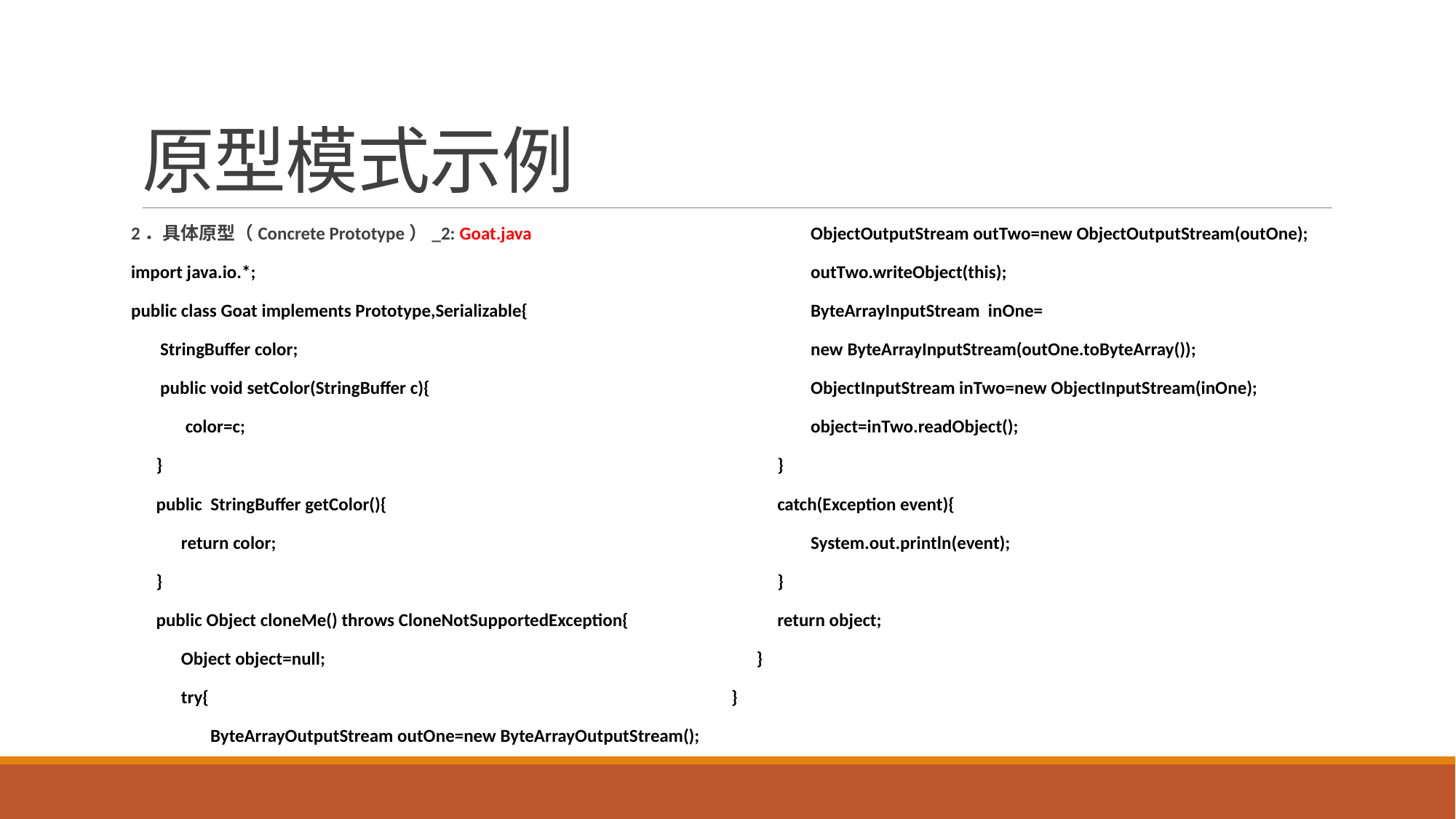

# 原型模式示例
2．具体原型（Concrete Prototype）_2: Goat.java
import java.io.*;
public class Goat implements Prototype,Serializable{
       StringBuffer color;
       public void setColor(StringBuffer c){
             color=c;
      }
      public  StringBuffer getColor(){
            return color;
      }
      public Object cloneMe() throws CloneNotSupportedException{
            Object object=null;
            try{
                   ByteArrayOutputStream outOne=new ByteArrayOutputStream();
                   ObjectOutputStream outTwo=new ObjectOutputStream(outOne);
                   outTwo.writeObject(this);
                   ByteArrayInputStream  inOne=
                   new ByteArrayInputStream(outOne.toByteArray());
                   ObjectInputStream inTwo=new ObjectInputStream(inOne);
                   object=inTwo.readObject();
           }
           catch(Exception event){
                   System.out.println(event);
           }
           return object;
      }
}